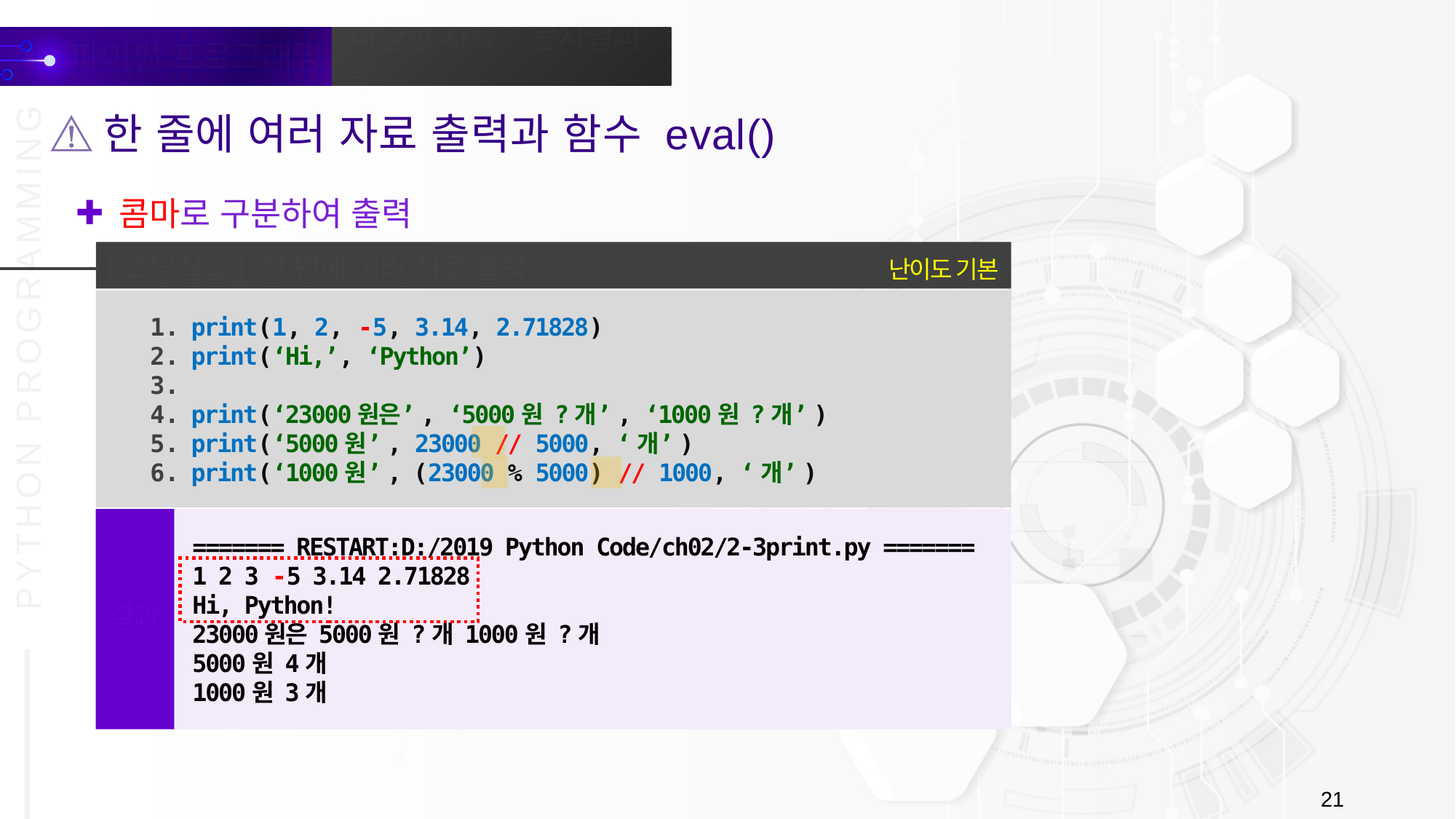

한 줄에 여러 자료 출력과 함수 eval()
콤마로 구분하여 출력

난이도 기본
[코딩실습] 한 번에 여러 자료 출력
print(1, 2, -5, 3.14, 2.71828)
print(‘Hi,’, ‘Python’)

print(‘23000원은’, ‘5000원 ?개’, ‘1000원 ?개’)
print(‘5000원’, 23000 // 5000, ‘개’)
print(‘1000원’, (23000 % 5000) // 1000, ‘개’)

======= RESTART:D:/2019 Python Code/ch02/2-3print.py =======
1 2 3 -5 3.14 2.71828
Hi, Python!
23000원은 5000원 ?개 1000원 ?개
5000원 4개
1000원 3개

결과
21